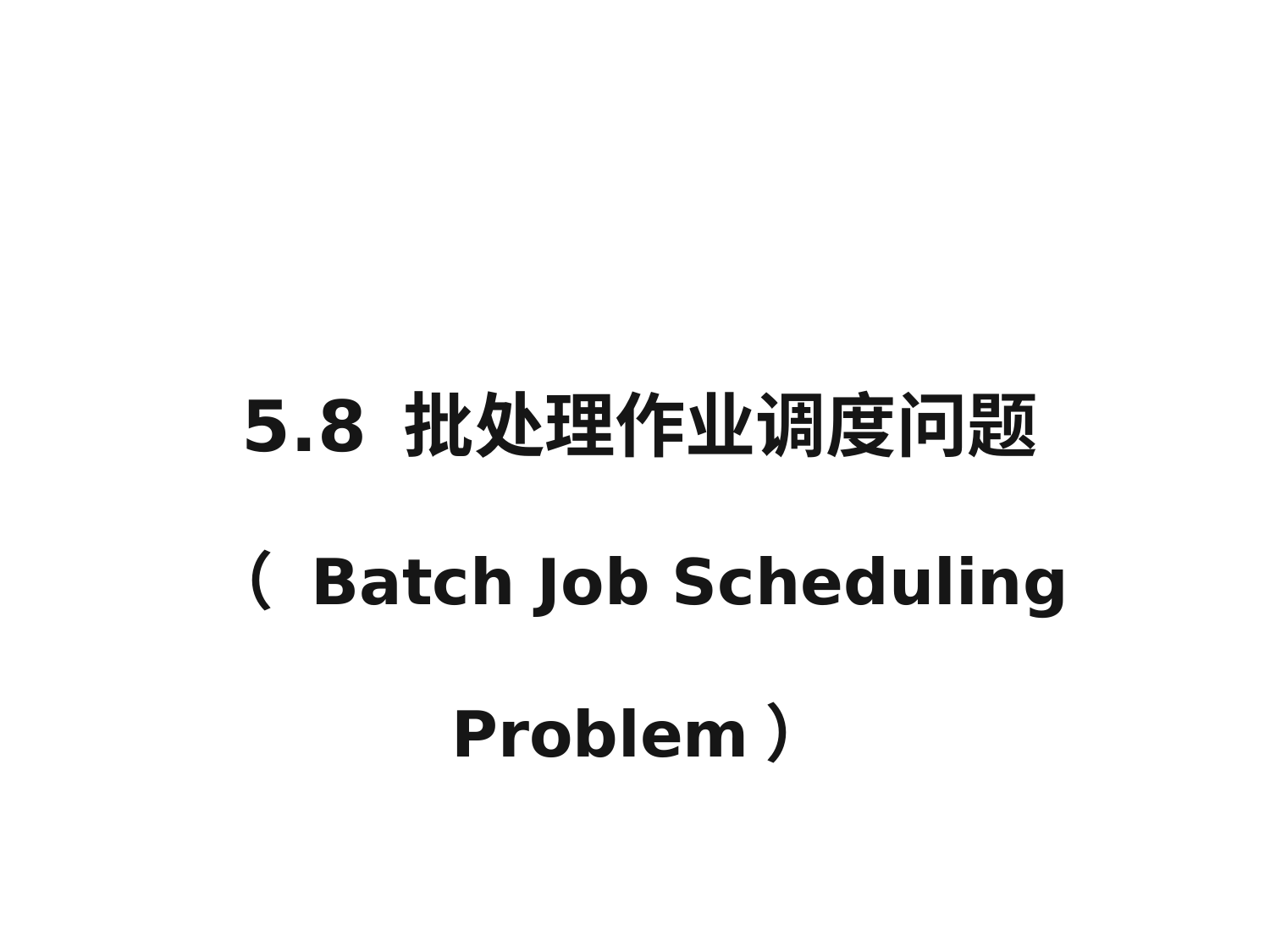

5.8 批处理作业调度问题
（ Batch Job Scheduling Problem）